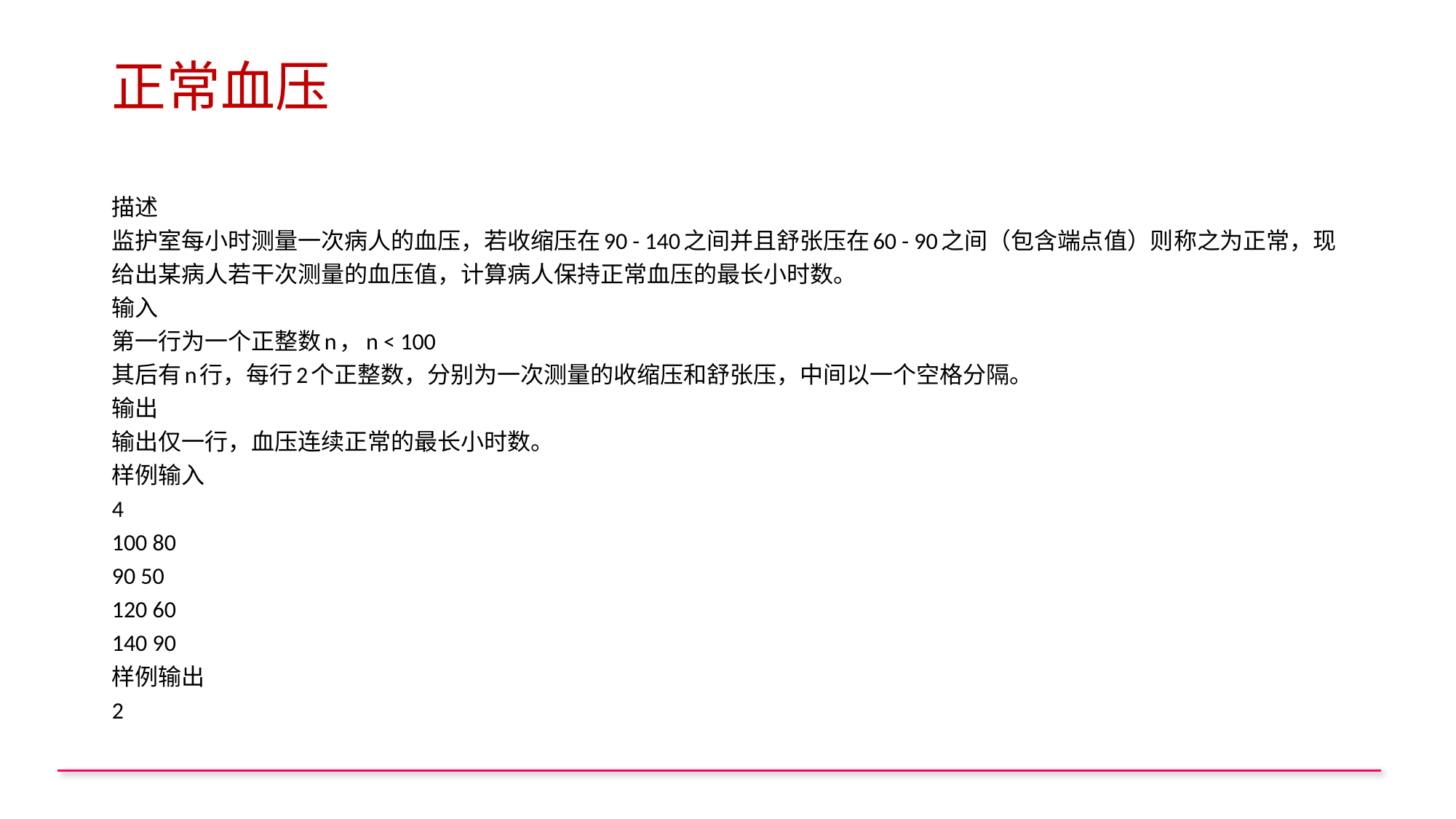

# 正常血压
描述
监护室每小时测量一次病人的血压，若收缩压在90 - 140之间并且舒张压在60 - 90之间（包含端点值）则称之为正常，现给出某病人若干次测量的血压值，计算病人保持正常血压的最长小时数。
输入
第一行为一个正整数n，n < 100
其后有n行，每行2个正整数，分别为一次测量的收缩压和舒张压，中间以一个空格分隔。
输出
输出仅一行，血压连续正常的最长小时数。
样例输入
4
100 80
90 50
120 60
140 90
样例输出
2